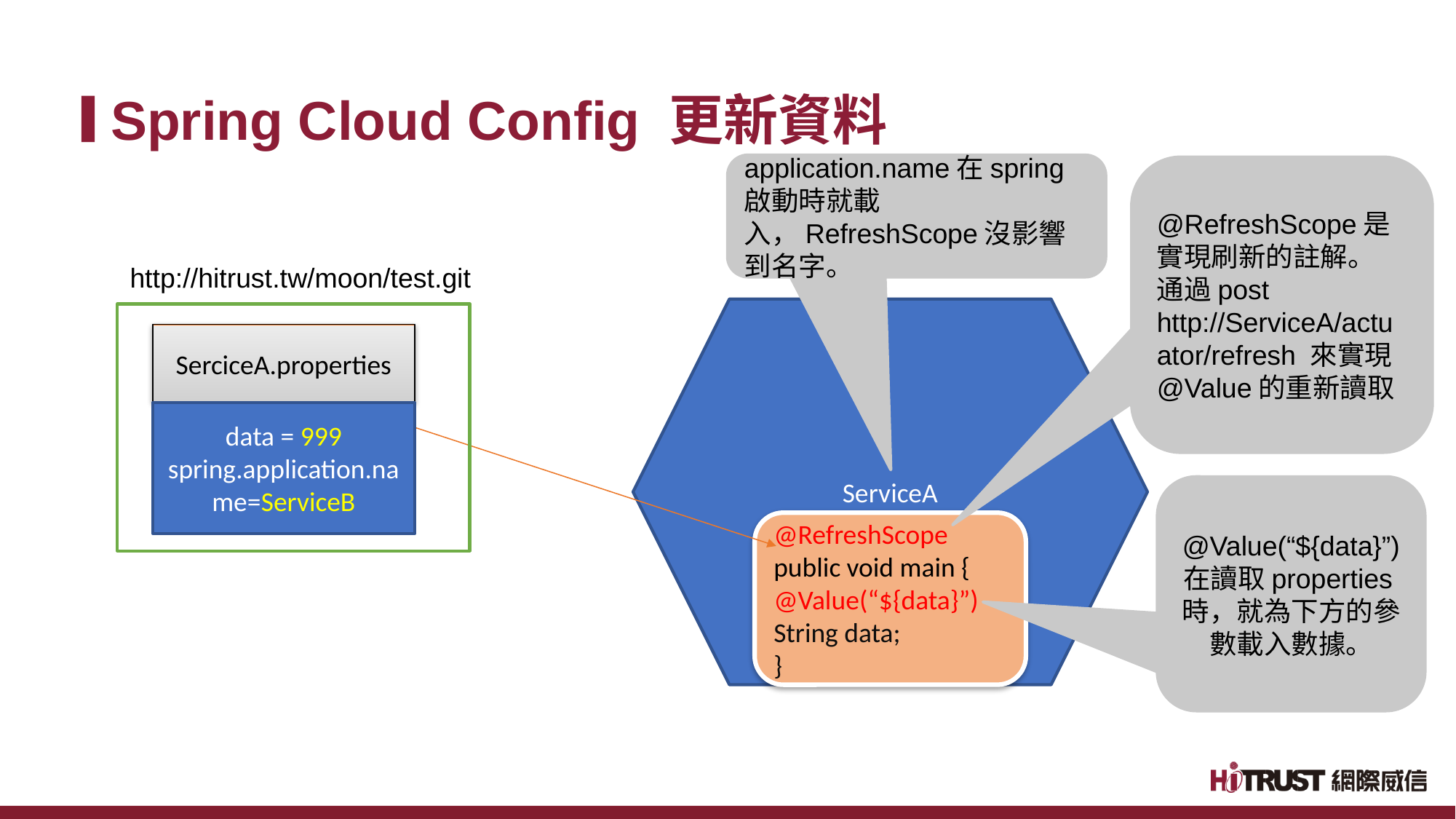

Spring Cloud Config 更新資料

application.name在spring啟動時就載入，RefreshScope沒影響到名字。
@RefreshScope是實現刷新的註解。
通過post http://ServiceA/actuator/refresh 來實現@Value的重新讀取
http://hitrust.tw/moon/test.git
ServiceA

SerciceA.properties
data = 999
spring.application.name=ServiceB

@Value(“${data}”)
在讀取properties時，就為下方的參數載入數據。
@RefreshScope
public void main {
@Value(“${data}”)
String data;
}